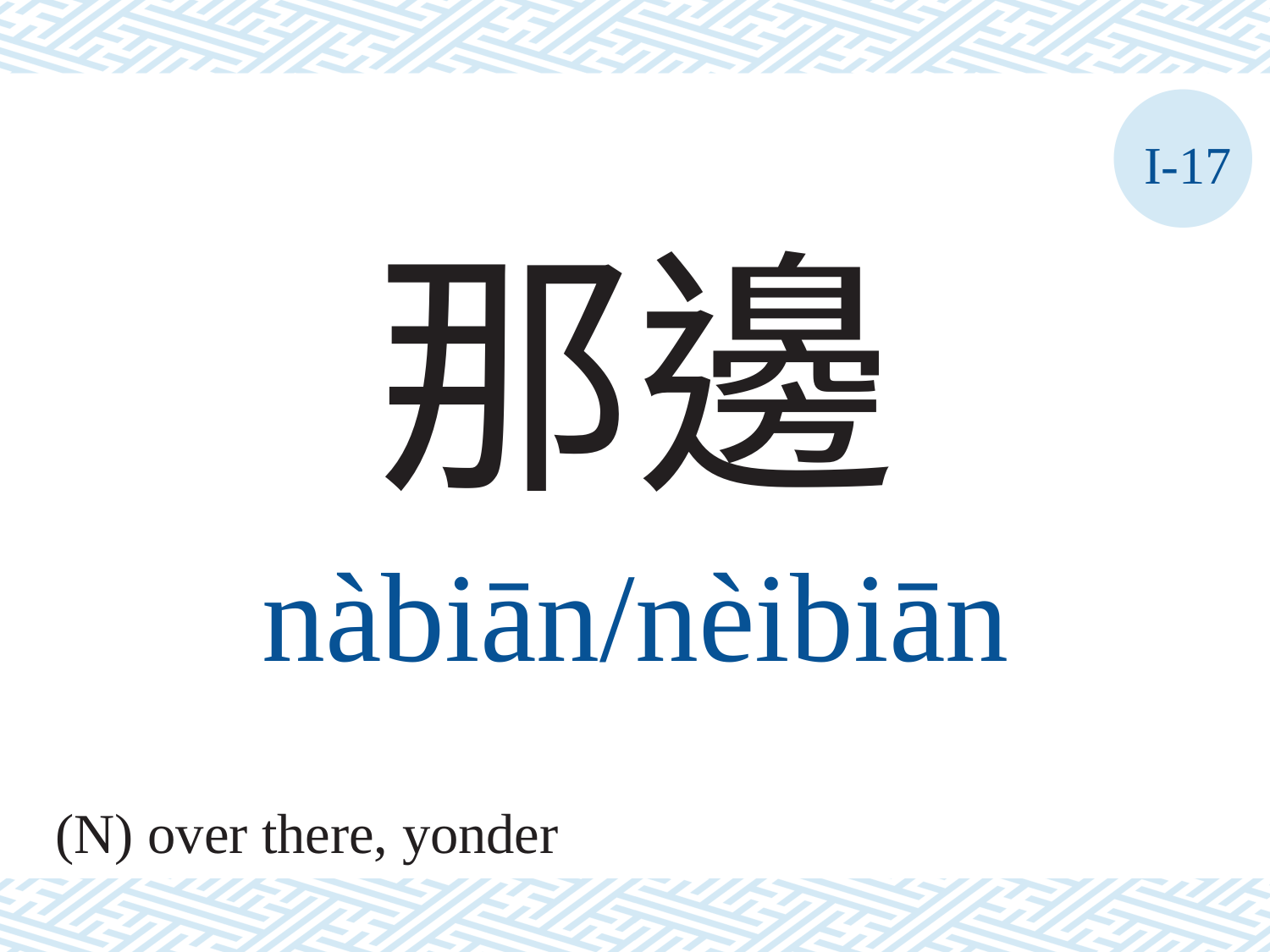

I-17
那邊
nàbiān/nèibiān
(N) over there, yonder